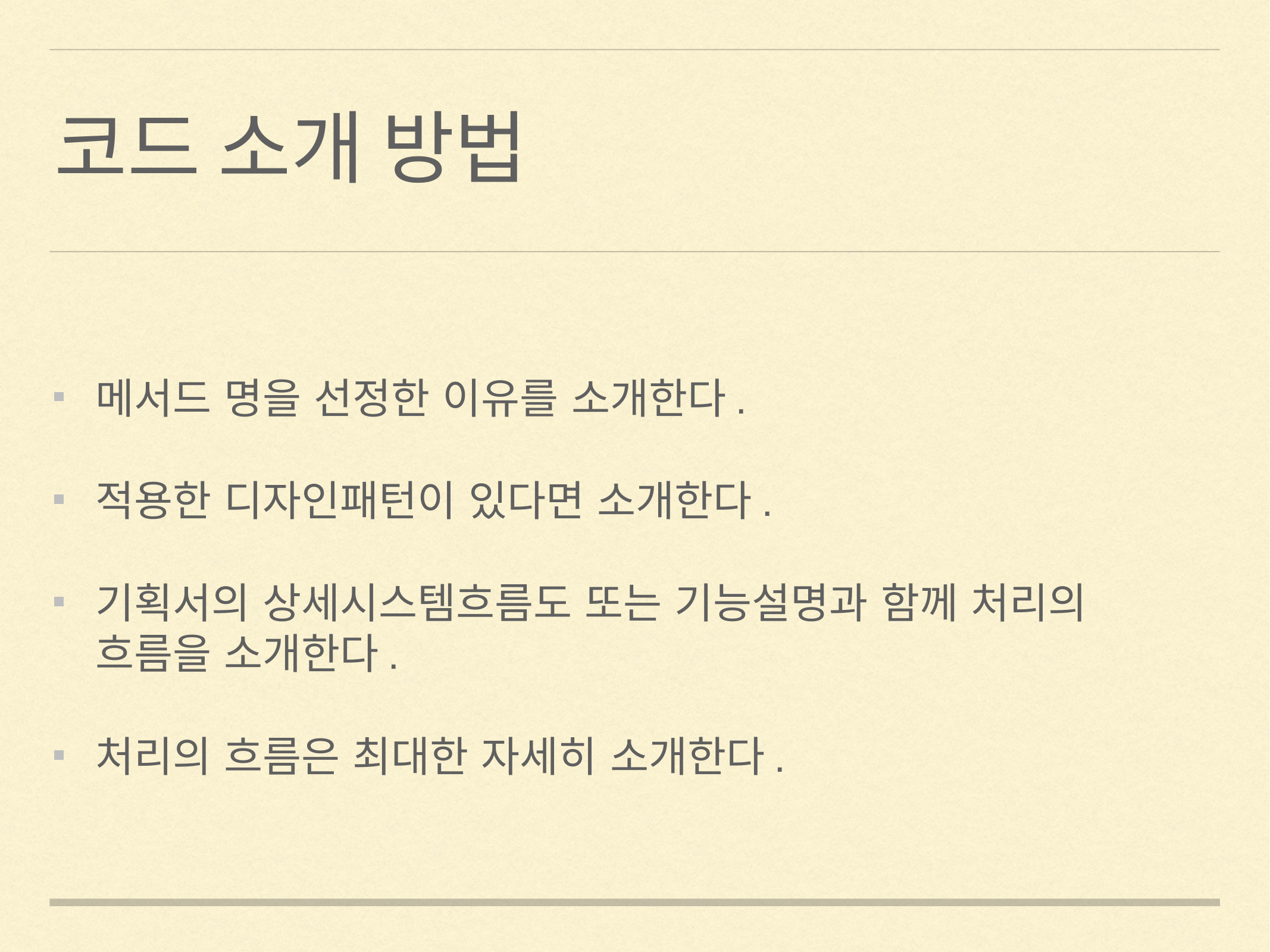

# 코드 소개 방법
메서드 명을 선정한 이유를 소개한다.
적용한 디자인패턴이 있다면 소개한다.
기획서의 상세시스템흐름도 또는 기능설명과 함께 처리의 흐름을 소개한다.
처리의 흐름은 최대한 자세히 소개한다.